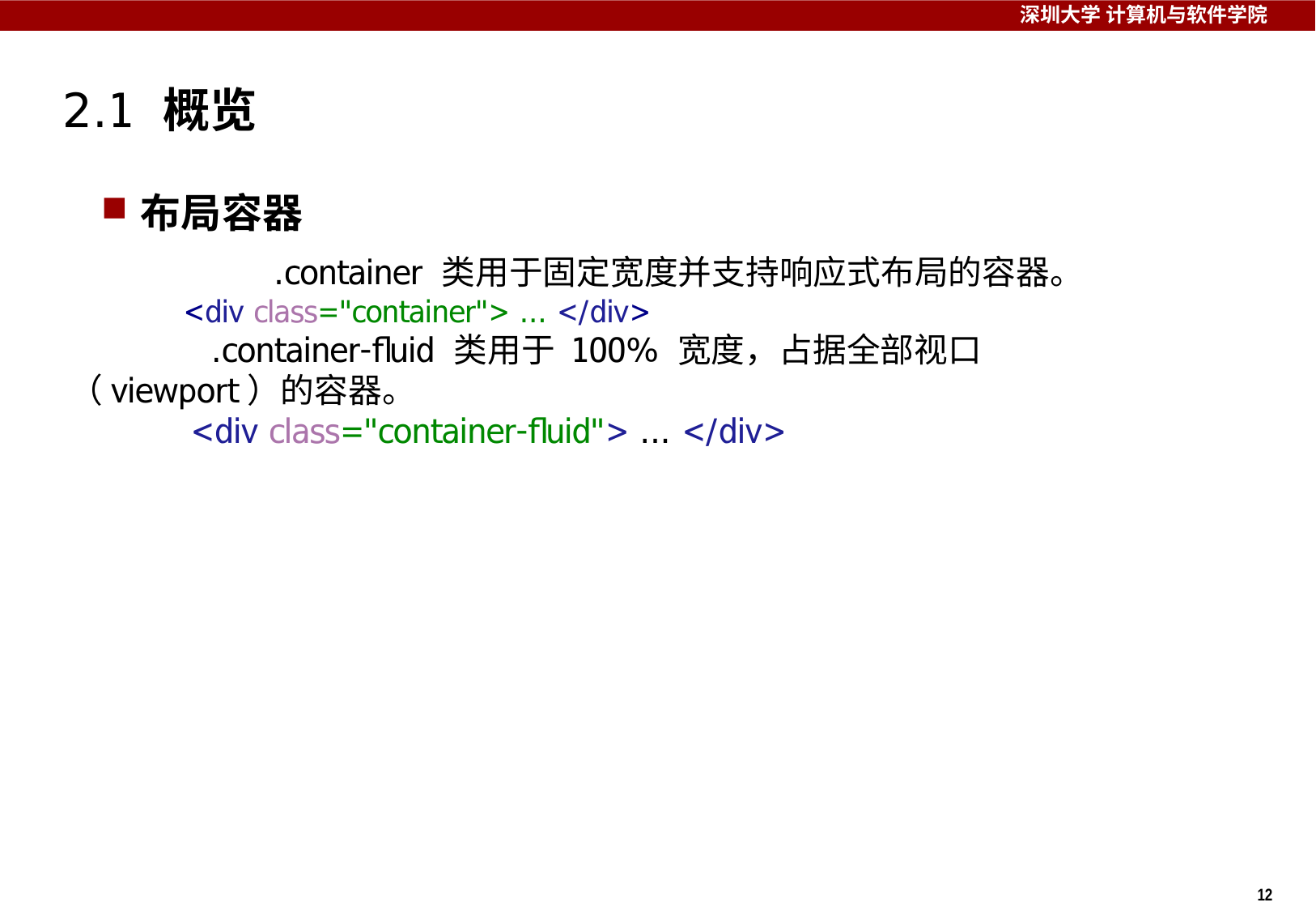

# 2.1 概览
布局容器
	    .container 类用于固定宽度并支持响应式布局的容器。
            <div class="container"> ... </div>
	  .container-fluid 类用于 100% 宽度，占据全部视口（viewport）的容器。
	<div class="container-fluid"> ... </div>